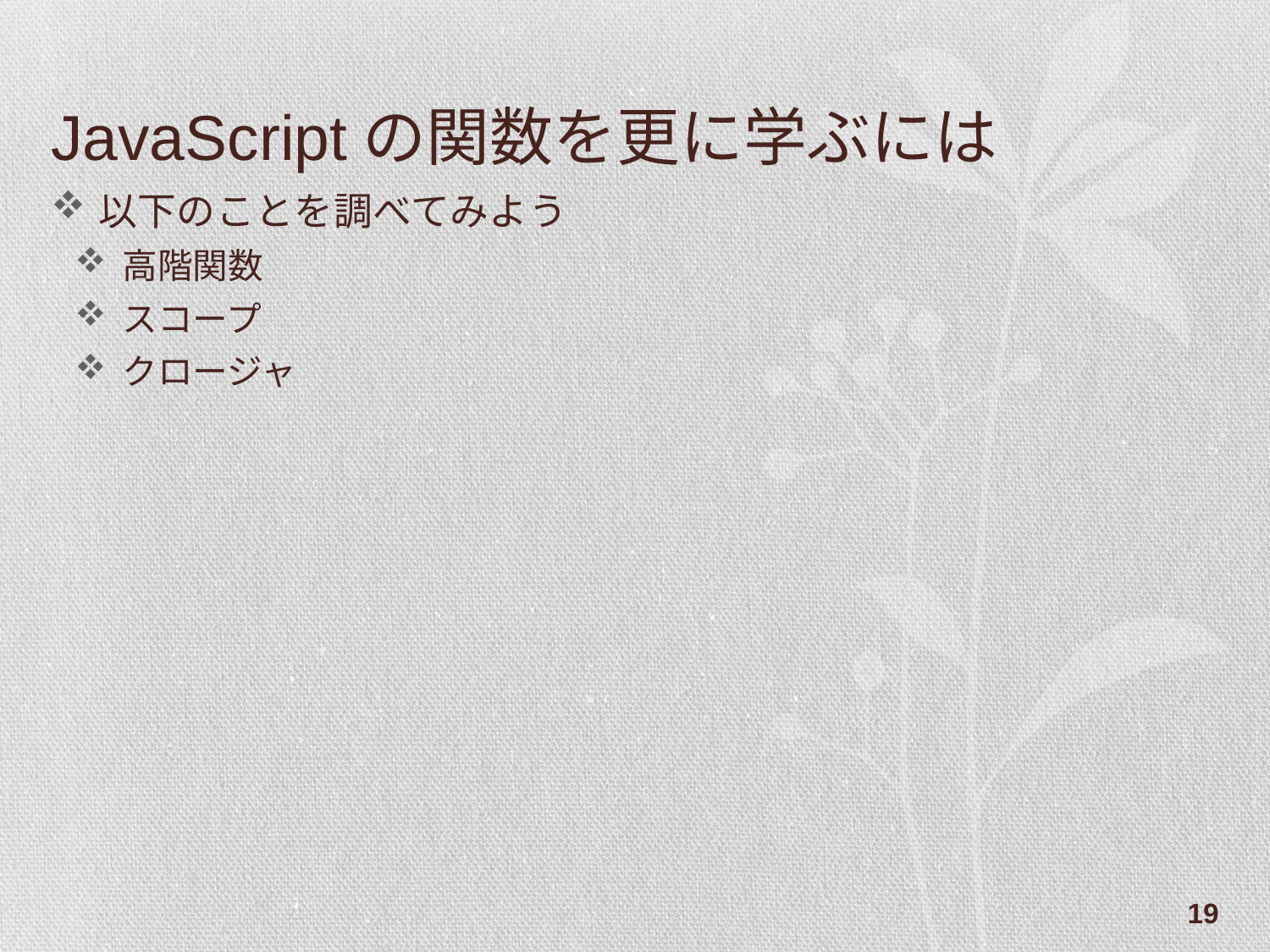

# JavaScriptの関数を更に学ぶには
以下のことを調べてみよう
高階関数
スコープ
クロージャ

19